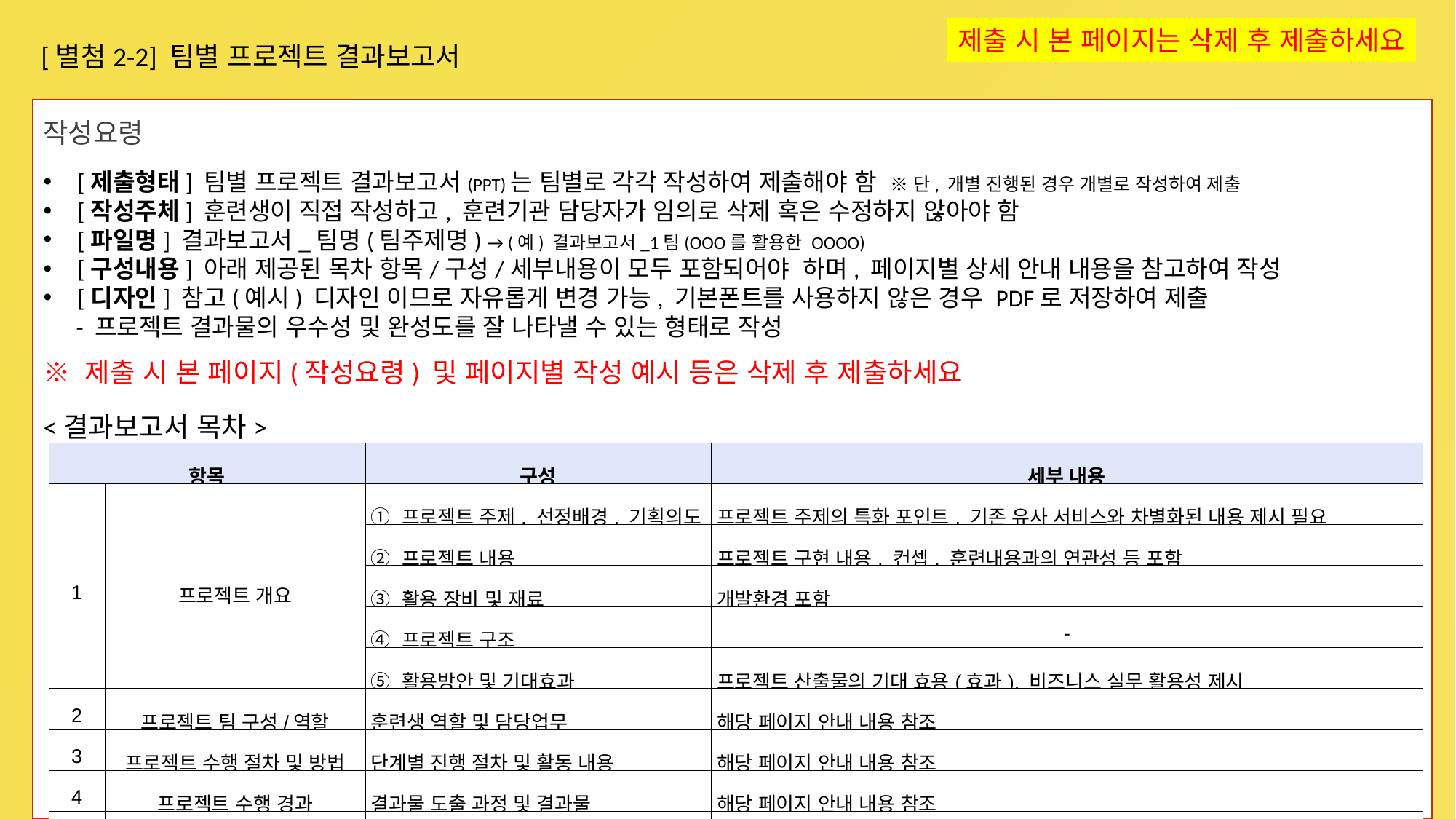

제출 시 본 페이지는 삭제 후 제출하세요
[별첨2-2] 팀별 프로젝트 결과보고서
작성요령

[제출형태] 팀별 프로젝트 결과보고서(PPT)는 팀별로 각각 작성하여 제출해야 함  ※ 단, 개별 진행된 경우 개별로 작성하여 제출
[작성주체] 훈련생이 직접 작성하고, 훈련기관 담당자가 임의로 삭제 혹은 수정하지 않아야 함
[파일명] 결과보고서_팀명(팀주제명) → (예) 결과보고서_1팀(OOO를 활용한 OOOO)
[구성내용] 아래 제공된 목차 항목/구성/세부내용이 모두 포함되어야  하며, 페이지별 상세 안내 내용을 참고하여 작성
[디자인] 참고(예시) 디자인 이므로 자유롭게 변경 가능, 기본폰트를 사용하지 않은 경우 PDF로 저장하여 제출
      - 프로젝트 결과물의 우수성 및 완성도를 잘 나타낼 수 있는 형태로 작성

※ 제출 시 본 페이지(작성요령) 및 페이지별 작성 예시 등은 삭제 후 제출하세요

<결과보고서 목차>

| 항목 |  | 구성 | 세부 내용 |
| --- | --- | --- | --- |
| 1 | 프로젝트 개요 | ① 프로젝트 주제, 선정배경, 기획의도 | 프로젝트 주제의 특화 포인트, 기존 유사 서비스와 차별화된 내용 제시 필요 |
|  |  | ② 프로젝트 내용 | 프로젝트 구현 내용, 컨셉, 훈련내용과의 연관성 등 포함 |
|  |  | ③ 활용 장비 및 재료 | 개발환경 포함 |
|  |  | ④ 프로젝트 구조 | - |
|  |  | ⑤ 활용방안 및 기대효과 | 프로젝트 산출물의 기대 효용(효과), 비즈니스 실무 활용성 제시 |
| 2 | 프로젝트 팀 구성/역할 | 훈련생 역할 및 담당업무 | 해당 페이지 안내 내용 참조 |
| 3 | 프로젝트 수행 절차 및 방법 | 단계별 진행 절차 및 활동 내용 | 해당 페이지 안내 내용 참조 |
| 4 | 프로젝트 수행 경과 | 결과물 도출 과정 및 결과물 | 해당 페이지 안내 내용 참조 |
| 5 | 사후 평가 | 결과물에 대한 훈련생 자체 평가 | 해당 페이지 안내 내용 참조 |